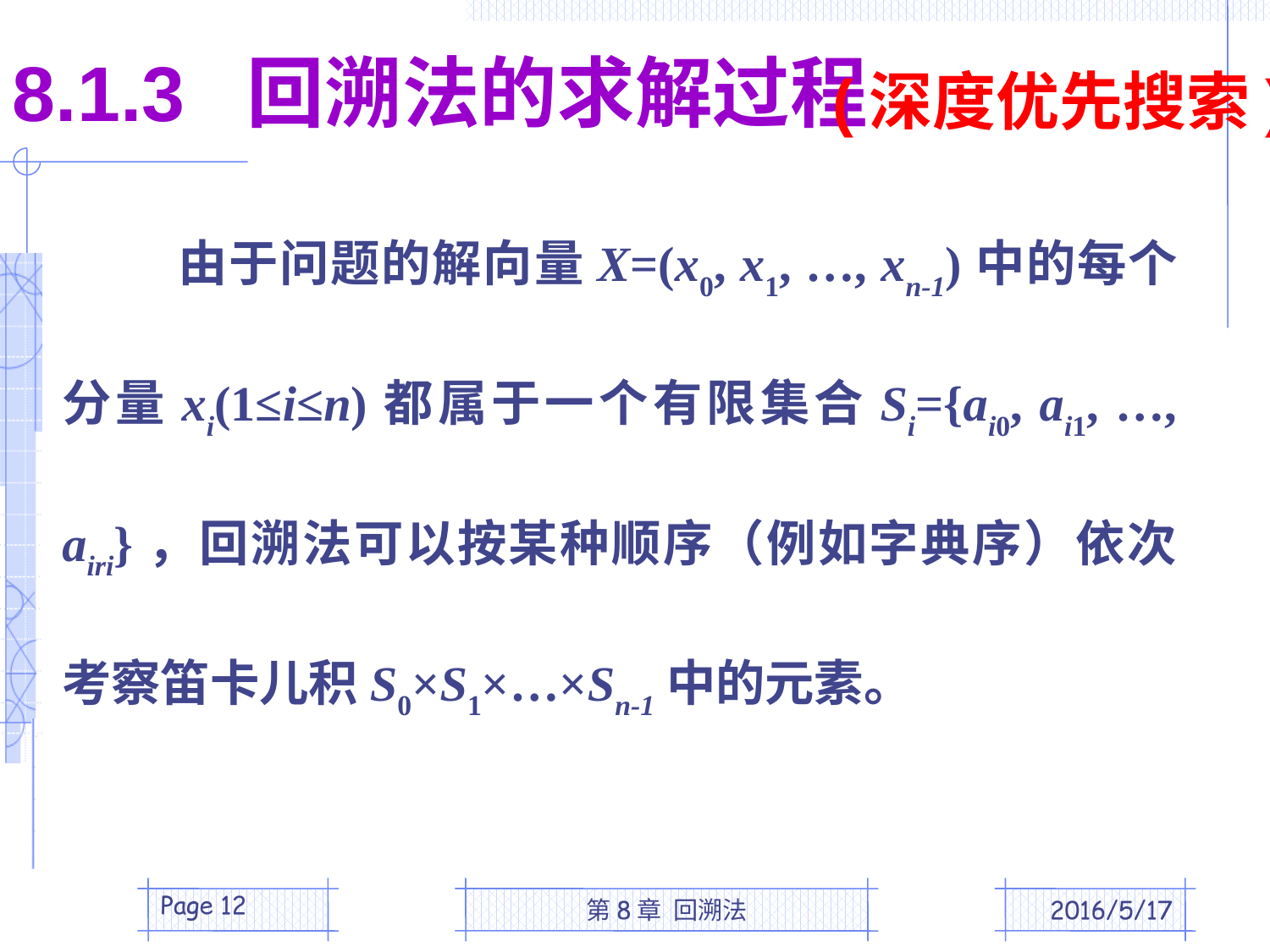

8.1.3  回溯法的求解过程
(深度优先搜索)
        由于问题的解向量X=(x0, x1, …, xn-1)中的每个分量xi(1≤i≤n)都属于一个有限集合Si={ai0, ai1, …, airi}，回溯法可以按某种顺序（例如字典序）依次考察笛卡儿积S0×S1×…×Sn-1中的元素。
Page 12
第8章  回溯法
2016/5/17